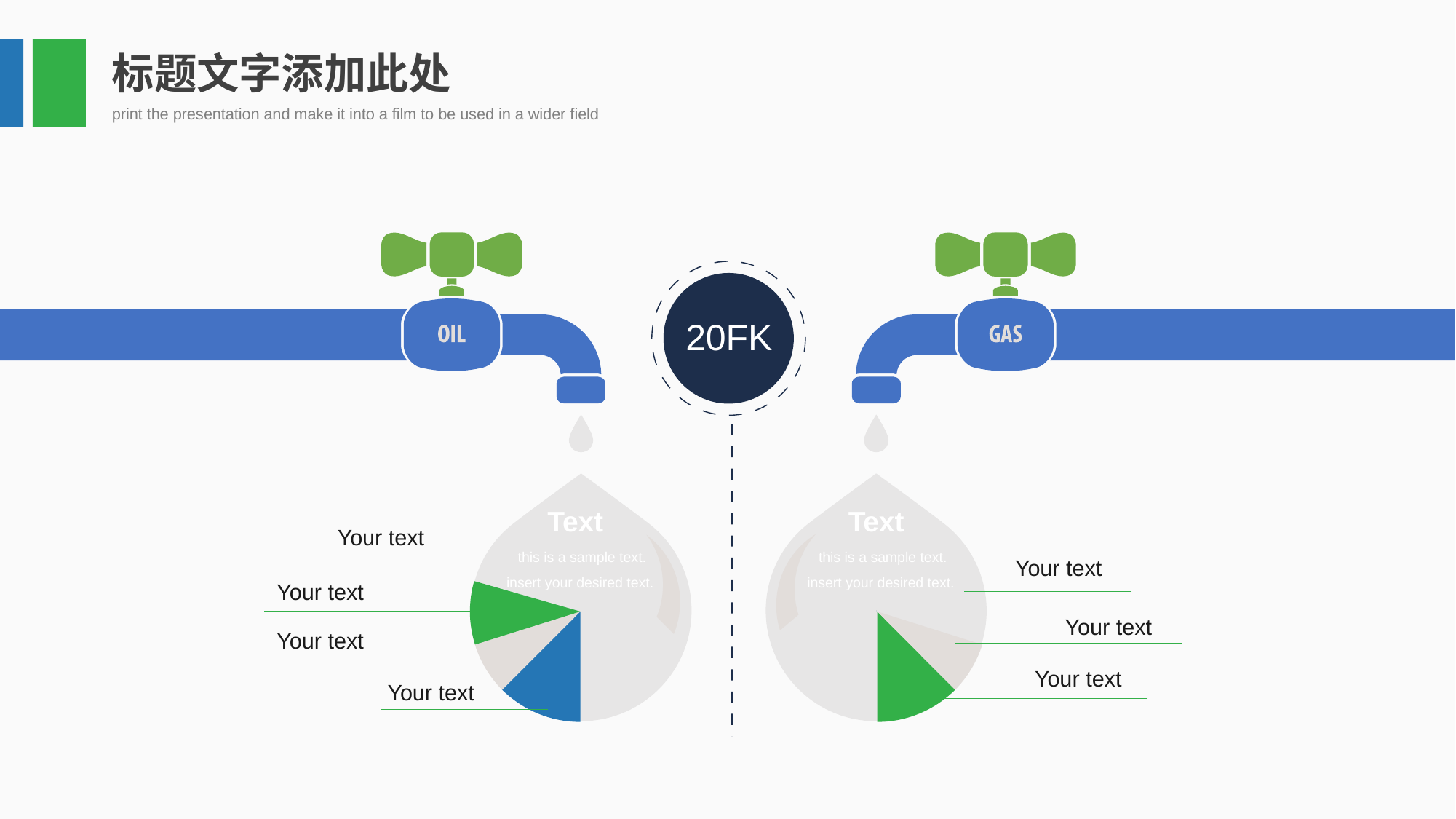

标题文字添加此处
print the presentation and make it into a film to be used in a wider field

20FK

Text
this is a sample text. insert your desired text.

Text
this is a sample text. insert your desired text.

Your text
Your text

Your text

Your text

Your text

Your text

Your text